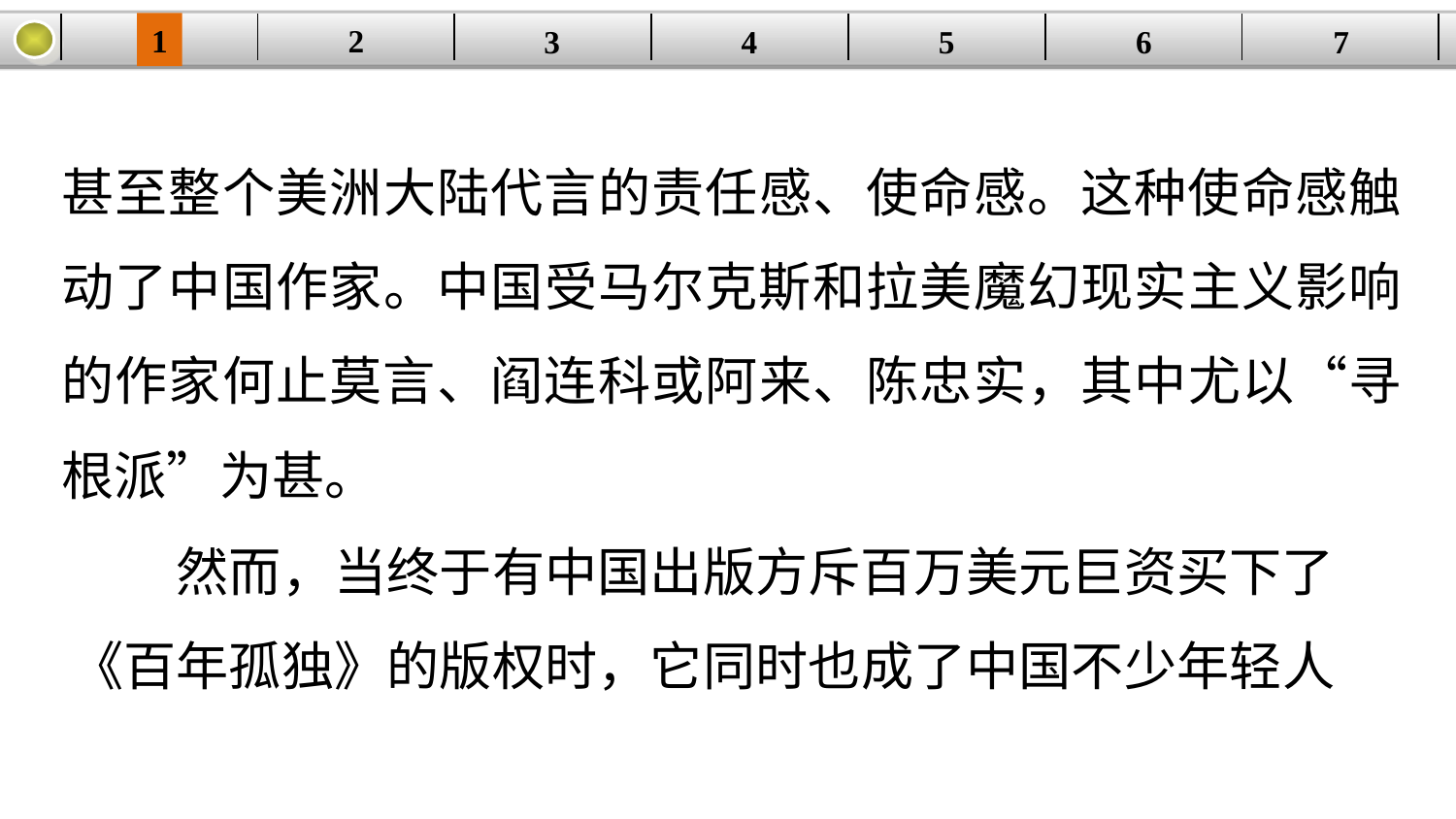

1
2
|  |  |  |  |  |  |  |
| --- | --- | --- | --- | --- | --- | --- |
3
4
5
6
7

甚至整个美洲大陆代言的责任感、使命感。这种使命感触动了中国作家。中国受马尔克斯和拉美魔幻现实主义影响的作家何止莫言、阎连科或阿来、陈忠实，其中尤以“寻根派”为甚。
然而，当终于有中国出版方斥百万美元巨资买下了《百年孤独》的版权时，它同时也成了中国不少年轻人